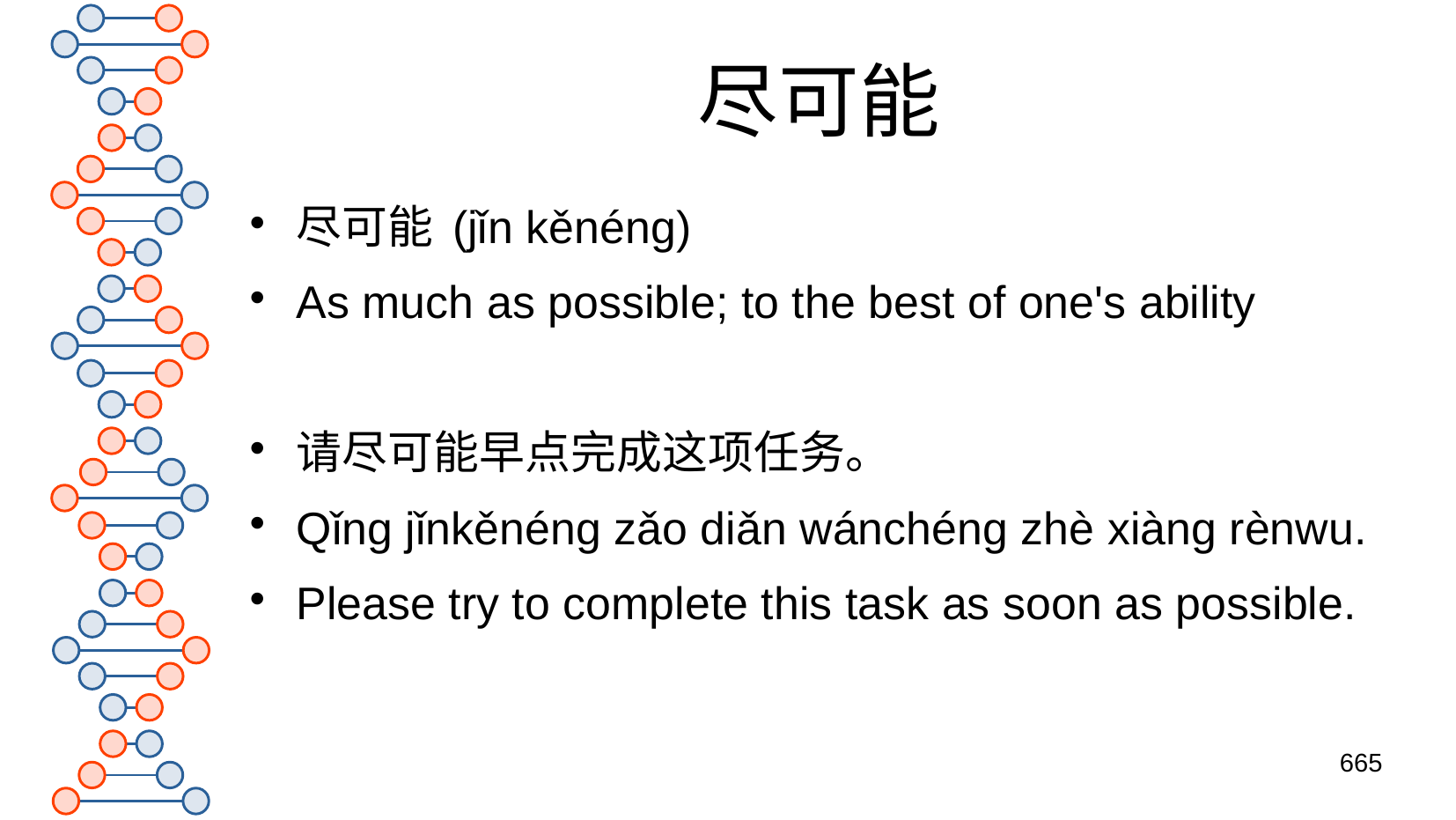

# 尽可能
尽可能 (jǐn kěnéng)
As much as possible; to the best of one's ability

请尽可能早点完成这项任务。
Qǐng jǐnkěnéng zǎo diǎn wánchéng zhè xiàng rènwu.
Please try to complete this task as soon as possible.

665